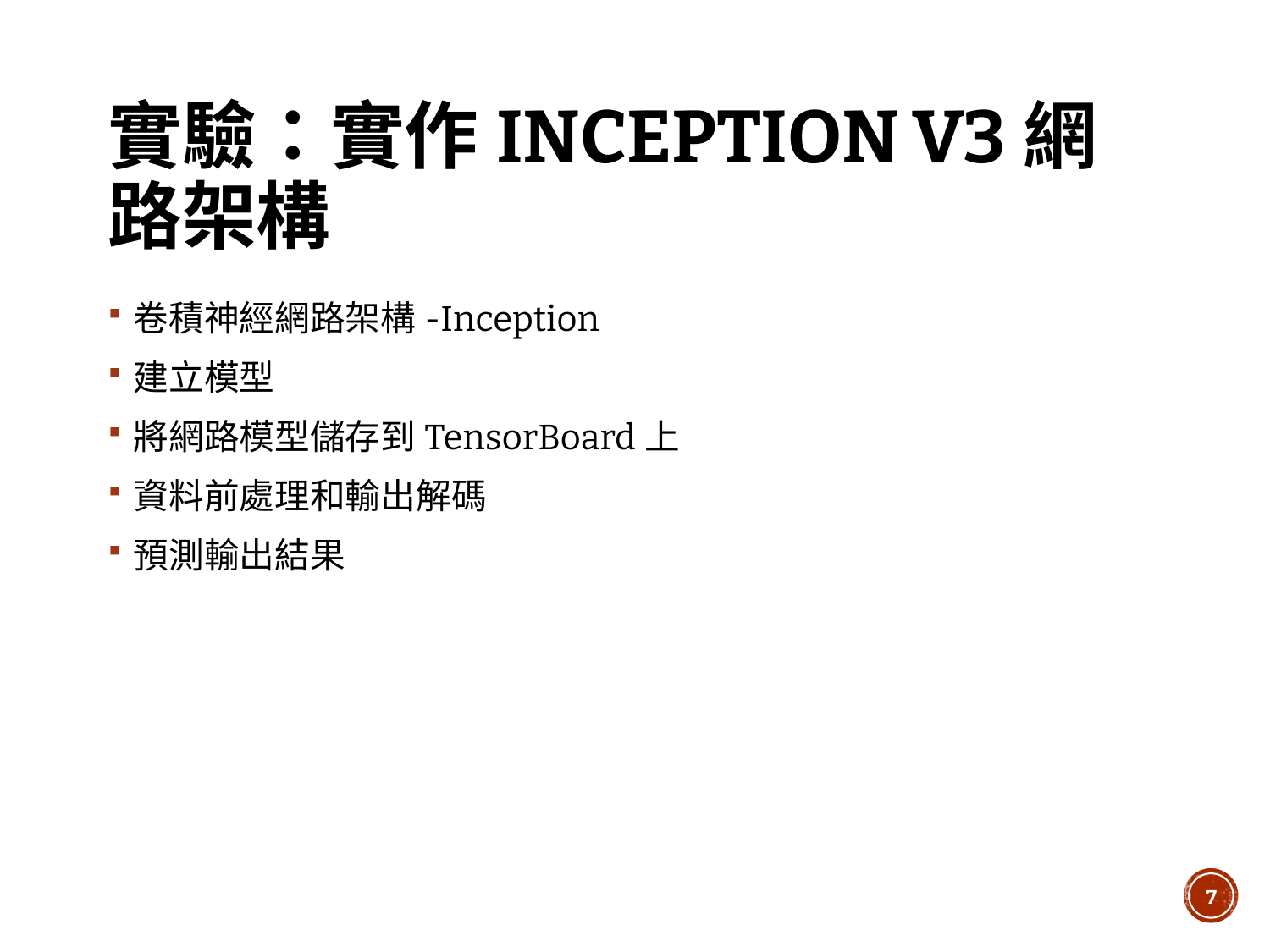

# 實驗：實作Inception V3網路架構
卷積神經網路架構-Inception
建立模型
將網路模型儲存到TensorBoard上
資料前處理和輸出解碼
預測輸出結果
7